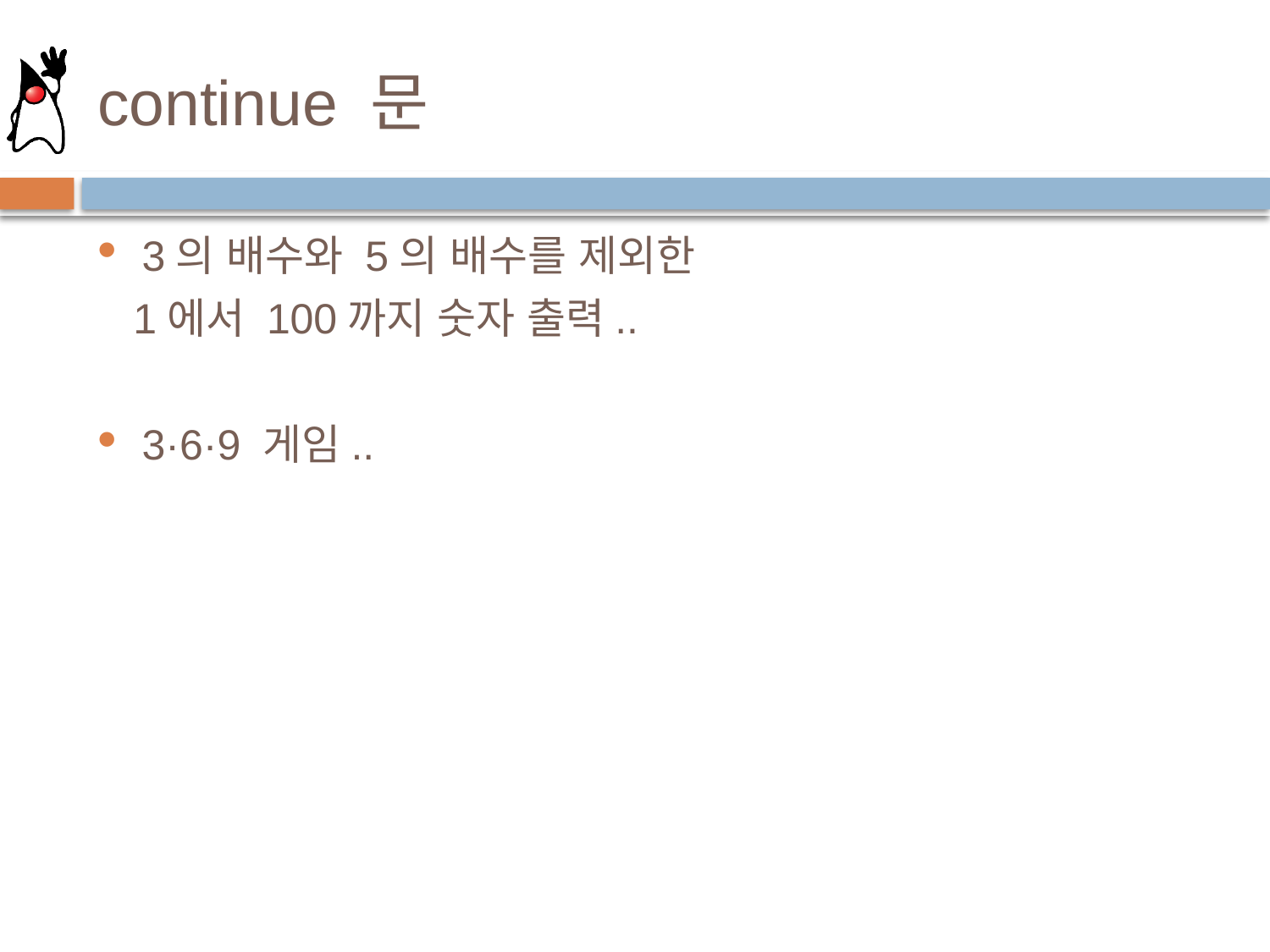

# continue 문
3의 배수와 5의 배수를 제외한
   1에서 100까지 숫자 출력..

3·6·9 게임..